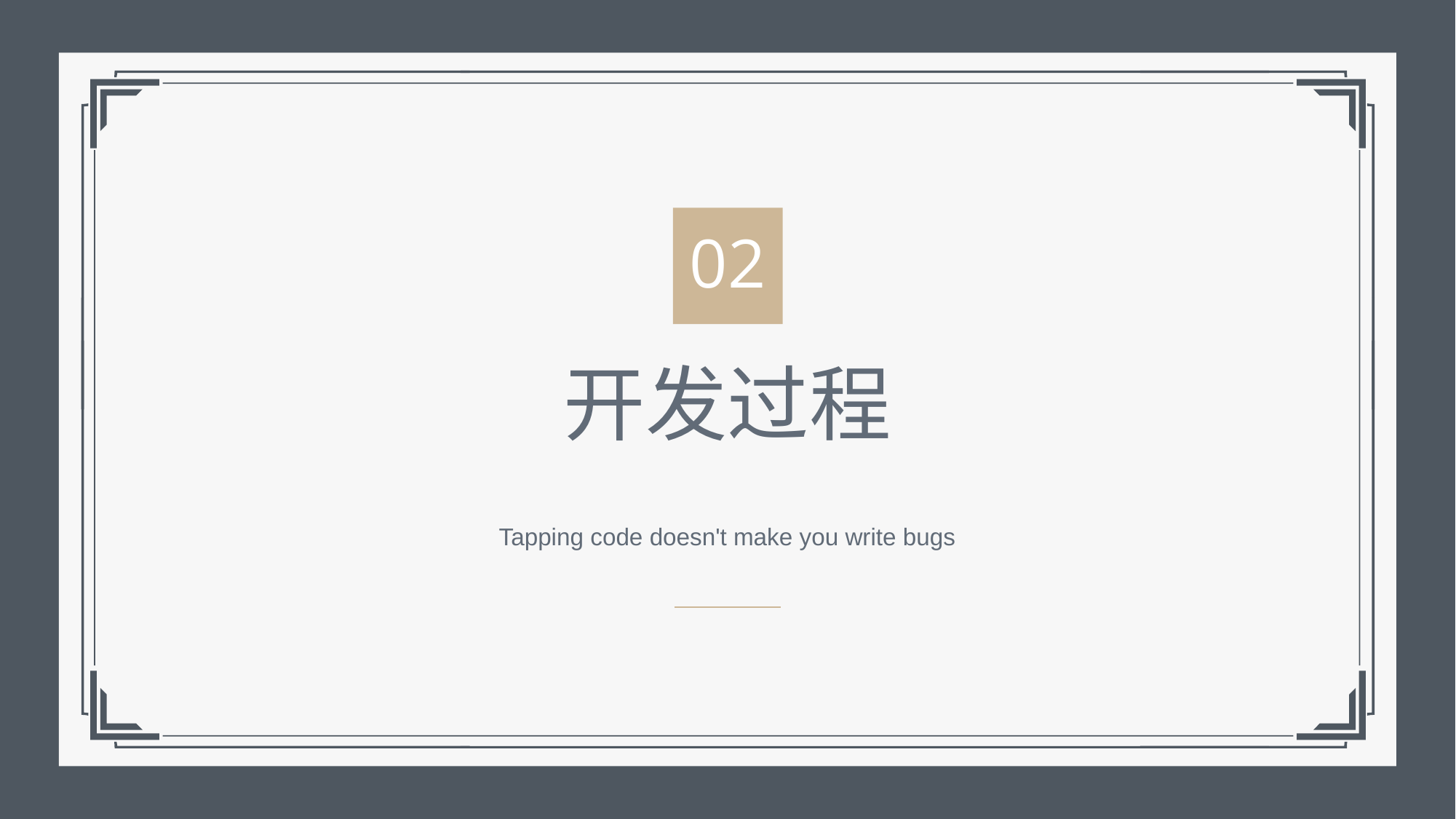

02
开发过程
Tapping code doesn't make you write bugs